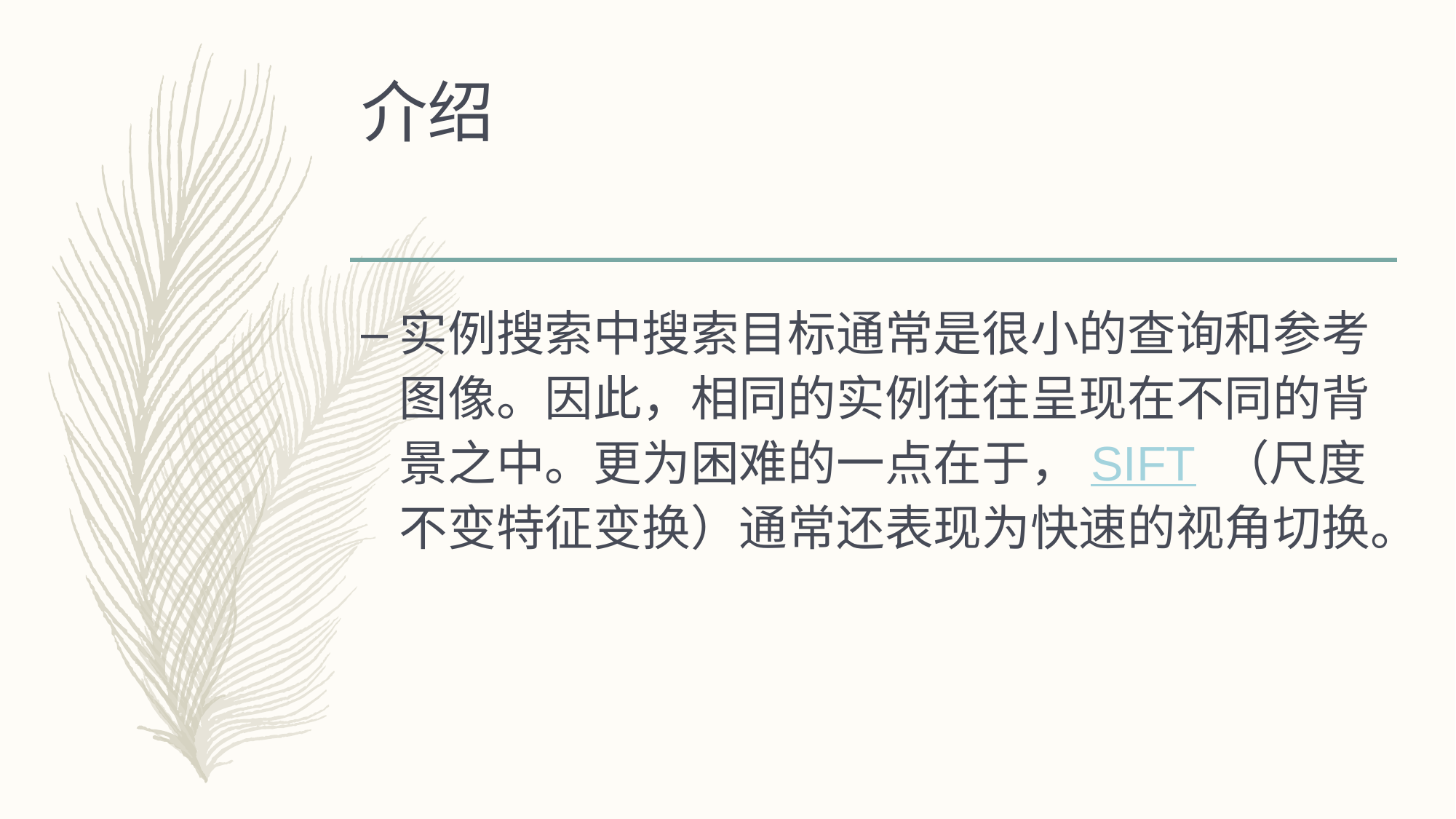

# 介绍
实例搜索中搜索目标通常是很小的查询和参考图像。因此，相同的实例往往呈现在不同的背景之中。更为困难的一点在于，SIFT （尺度不变特征变换）通常还表现为快速的视角切换。